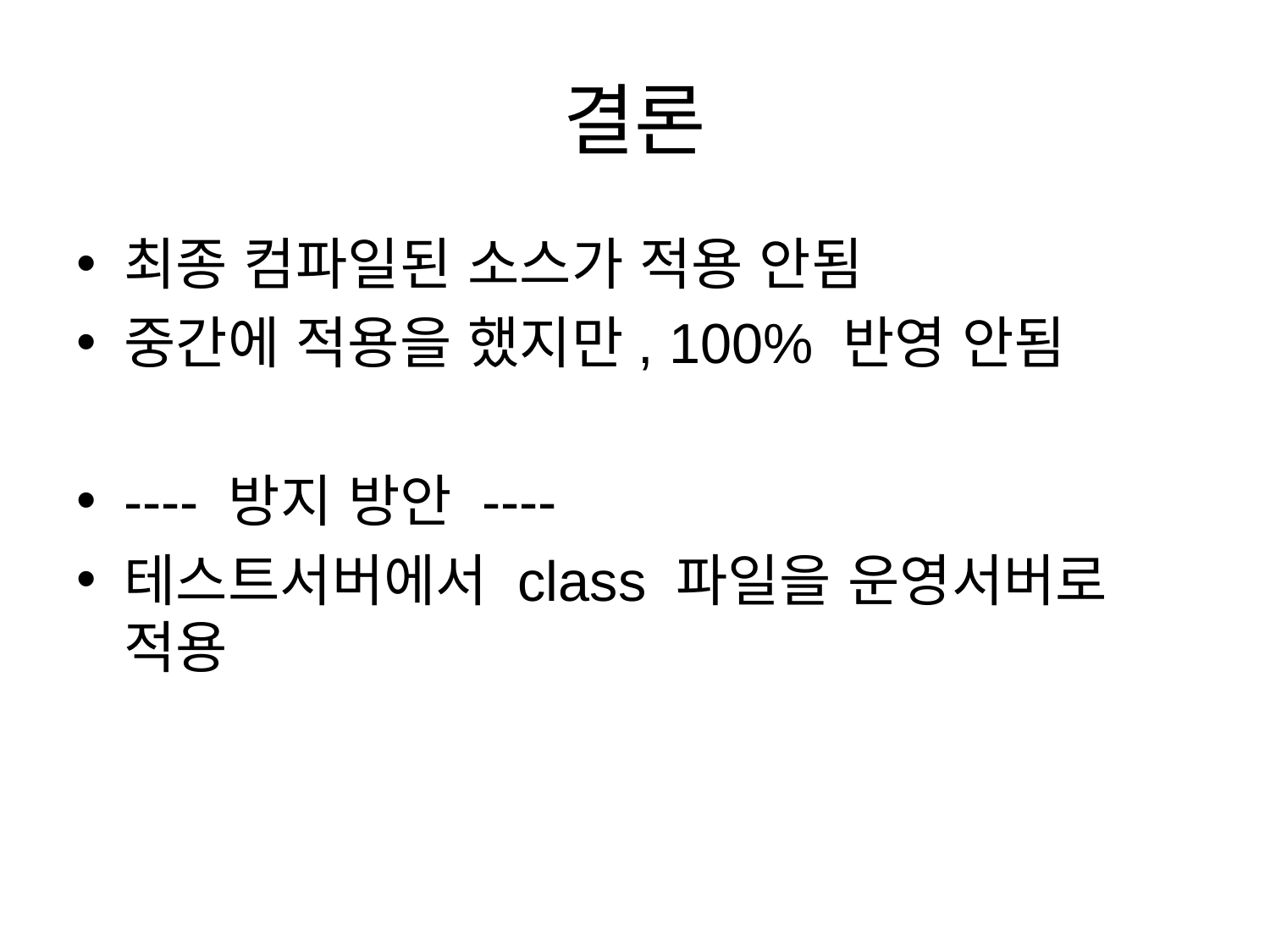

# 결론
최종 컴파일된 소스가 적용 안됨
중간에 적용을 했지만, 100% 반영 안됨

---- 방지 방안 ----
테스트서버에서 class 파일을 운영서버로 적용